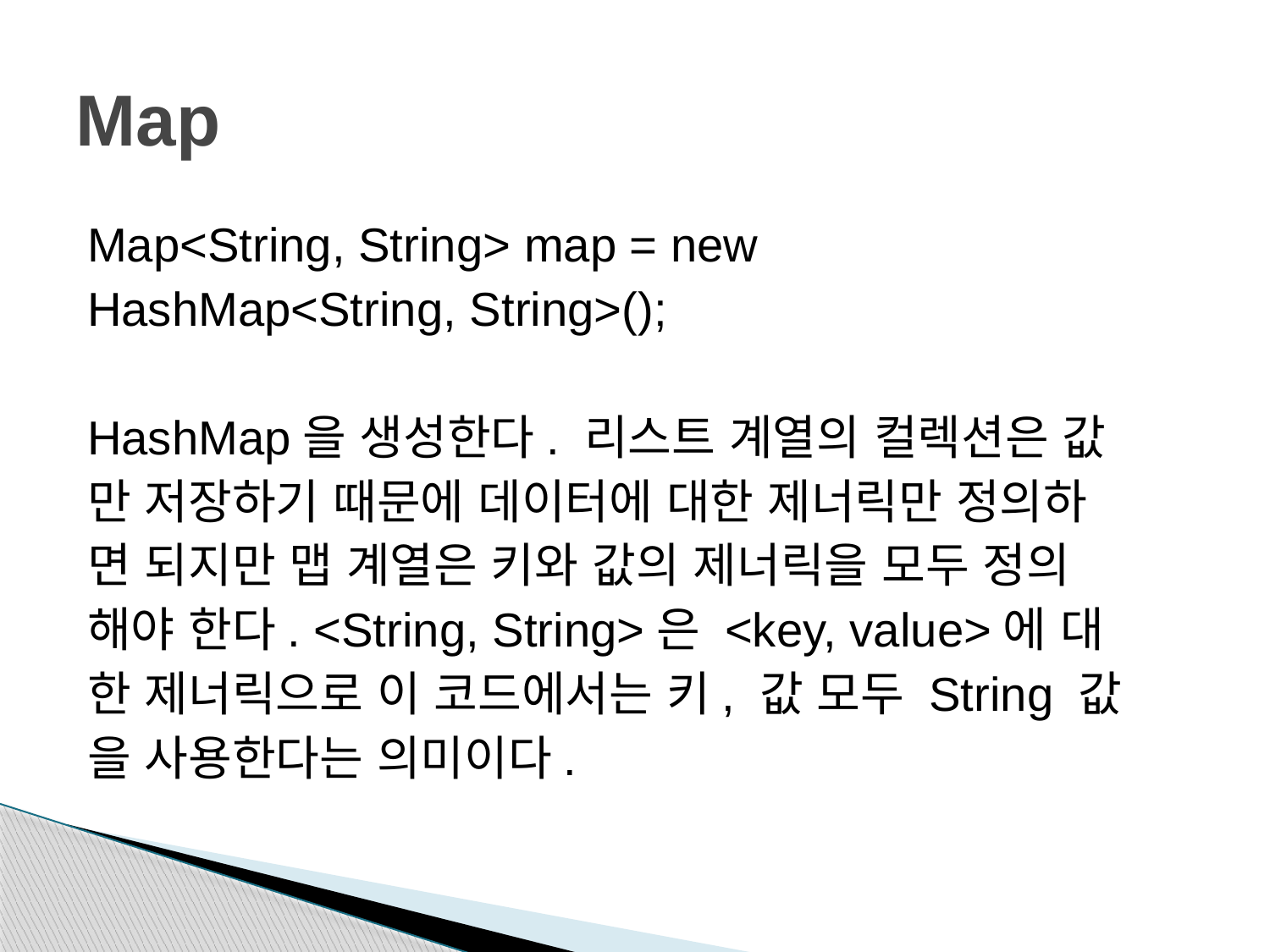

# Map
Map<String, String> map = new
HashMap<String, String>();

HashMap을 생성한다. 리스트 계열의 컬렉션은 값
만 저장하기 때문에 데이터에 대한 제너릭만 정의하
면 되지만 맵 계열은 키와 값의 제너릭을 모두 정의
해야 한다. <String, String>은 <key, value>에 대
한 제너릭으로 이 코드에서는 키, 값 모두 String 값
을 사용한다는 의미이다.